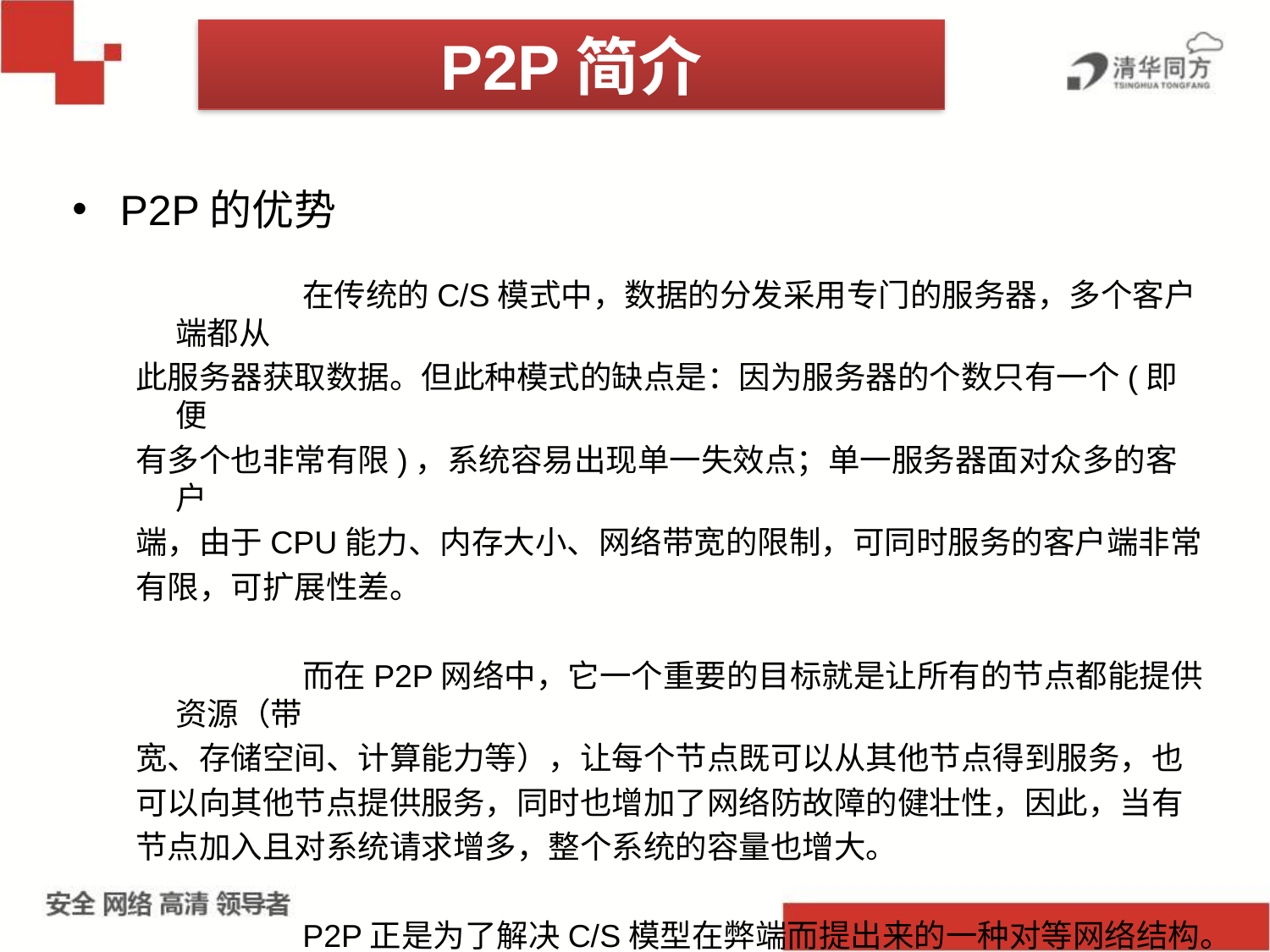

# P2P简介

P2P的优势

		在传统的C/S模式中，数据的分发采用专门的服务器，多个客户端都从
此服务器获取数据。但此种模式的缺点是：因为服务器的个数只有一个(即便
有多个也非常有限)，系统容易出现单一失效点；单一服务器面对众多的客户
端，由于CPU能力、内存大小、网络带宽的限制，可同时服务的客户端非常
有限，可扩展性差。

		而在P2P网络中，它一个重要的目标就是让所有的节点都能提供资源（带
宽、存储空间、计算能力等），让每个节点既可以从其他节点得到服务，也
可以向其他节点提供服务，同时也增加了网络防故障的健壮性，因此，当有
节点加入且对系统请求增多，整个系统的容量也增大。

		P2P正是为了解决C/S模型在弊端而提出来的一种对等网络结构。